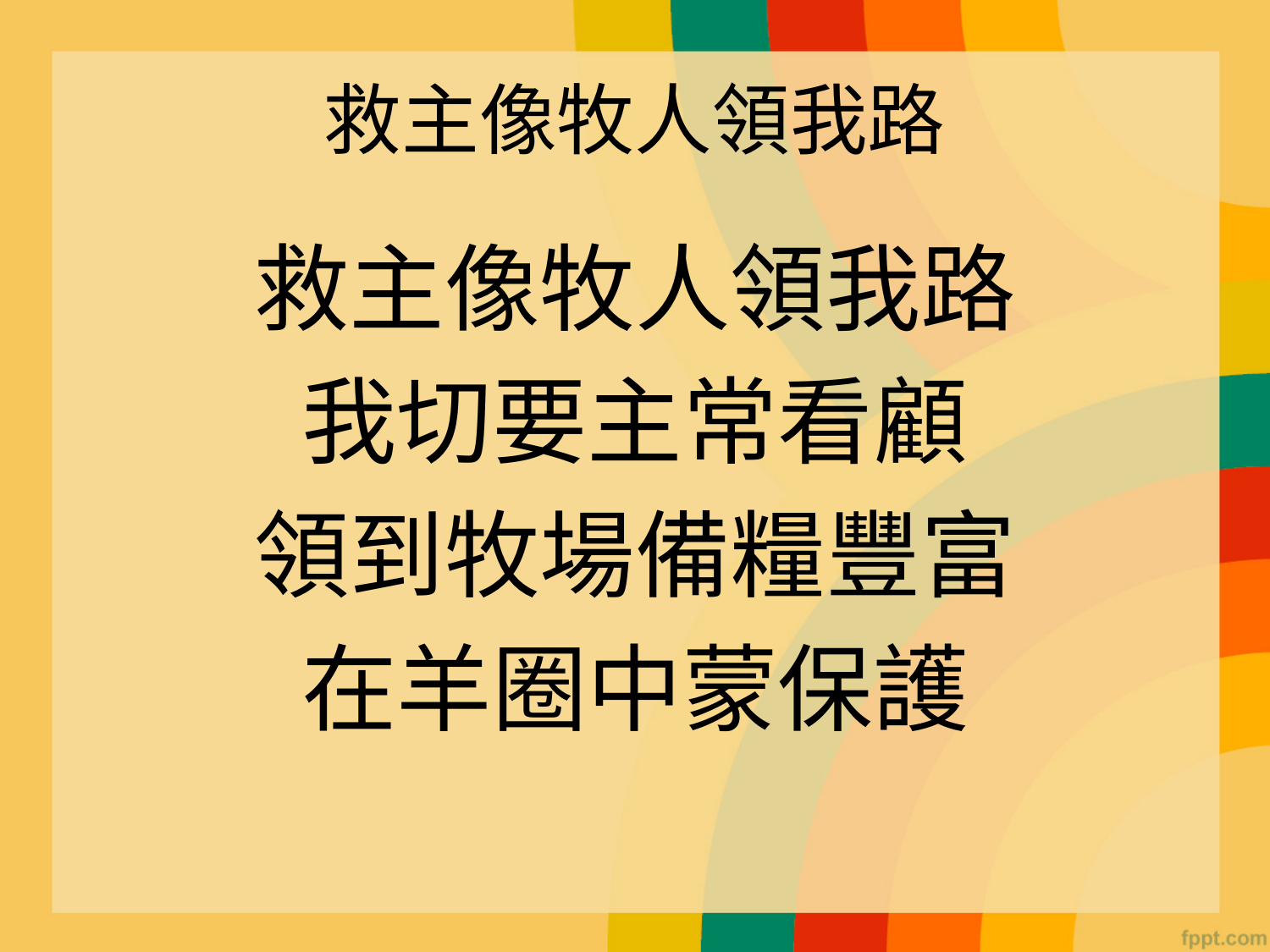

# 救主像牧人領我路
救主像牧人領我路
我切要主常看顧
領到牧場備糧豐富
在羊圈中蒙保護